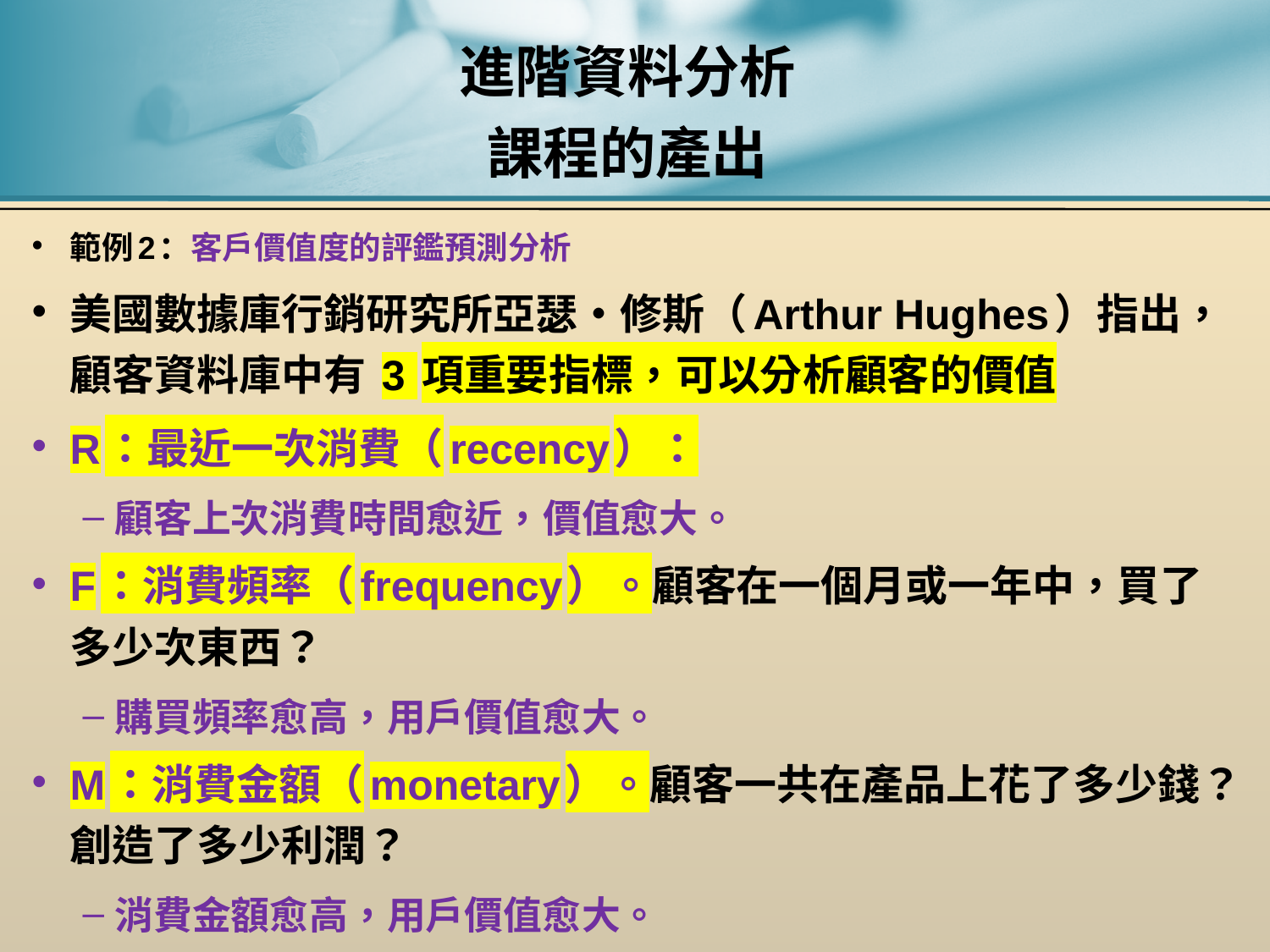

# 進階資料分析 課程的產出
範例2：客戶價值度的評鑑預測分析
美國數據庫行銷研究所亞瑟‧修斯（Arthur Hughes）指出，顧客資料庫中有 3 項重要指標，可以分析顧客的價值
R：最近一次消費（recency）：
顧客上次消費時間愈近，價值愈大。
F：消費頻率（frequency）。顧客在一個月或一年中，買了多少次東西？
購買頻率愈高，用戶價值愈大。
M：消費金額（monetary）。顧客一共在產品上花了多少錢？創造了多少利潤？
消費金額愈高，用戶價值愈大。